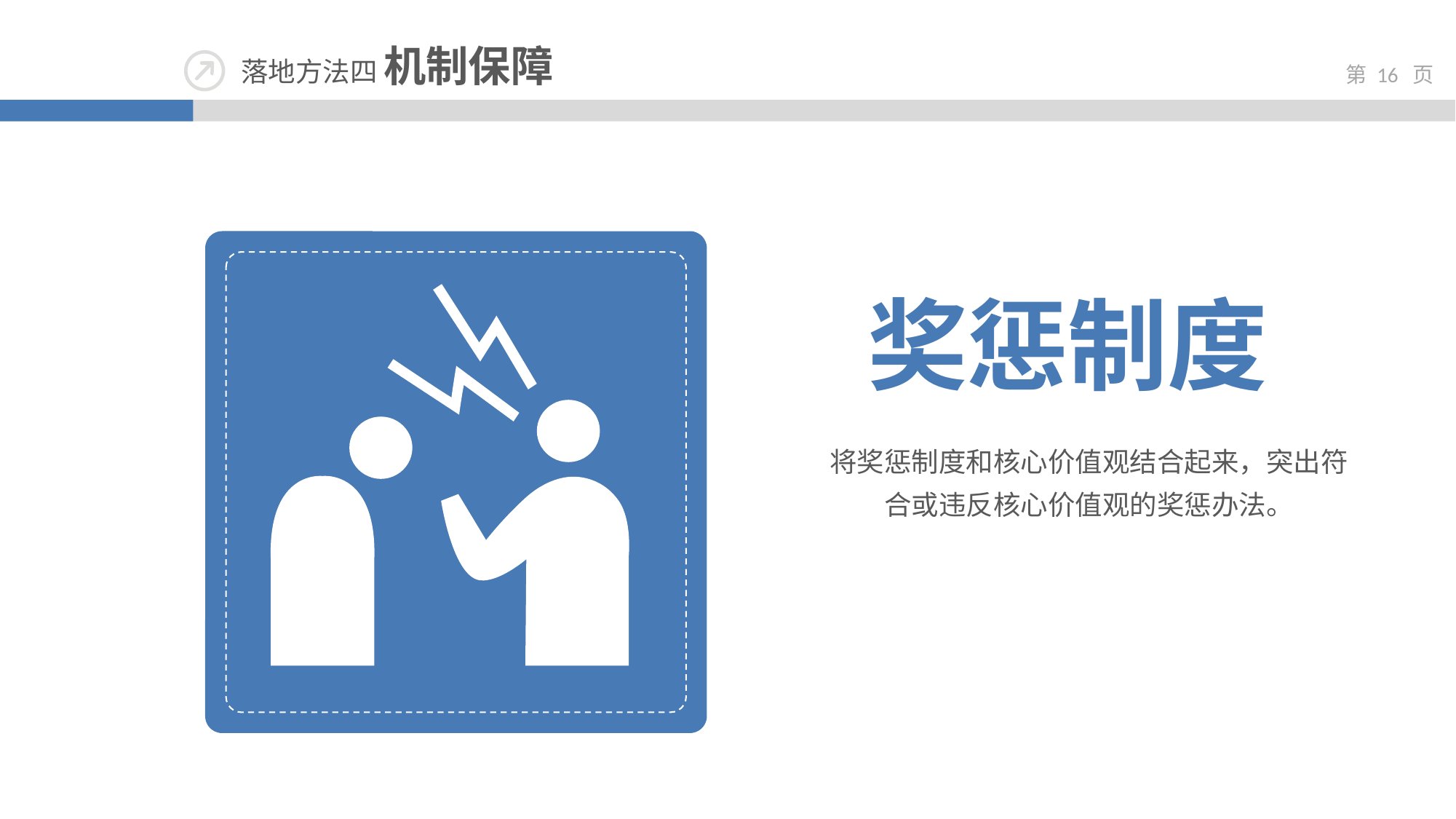

奖惩制度

将奖惩制度和核心价值观结合起来，突出符合或违反核心价值观的奖惩办法。